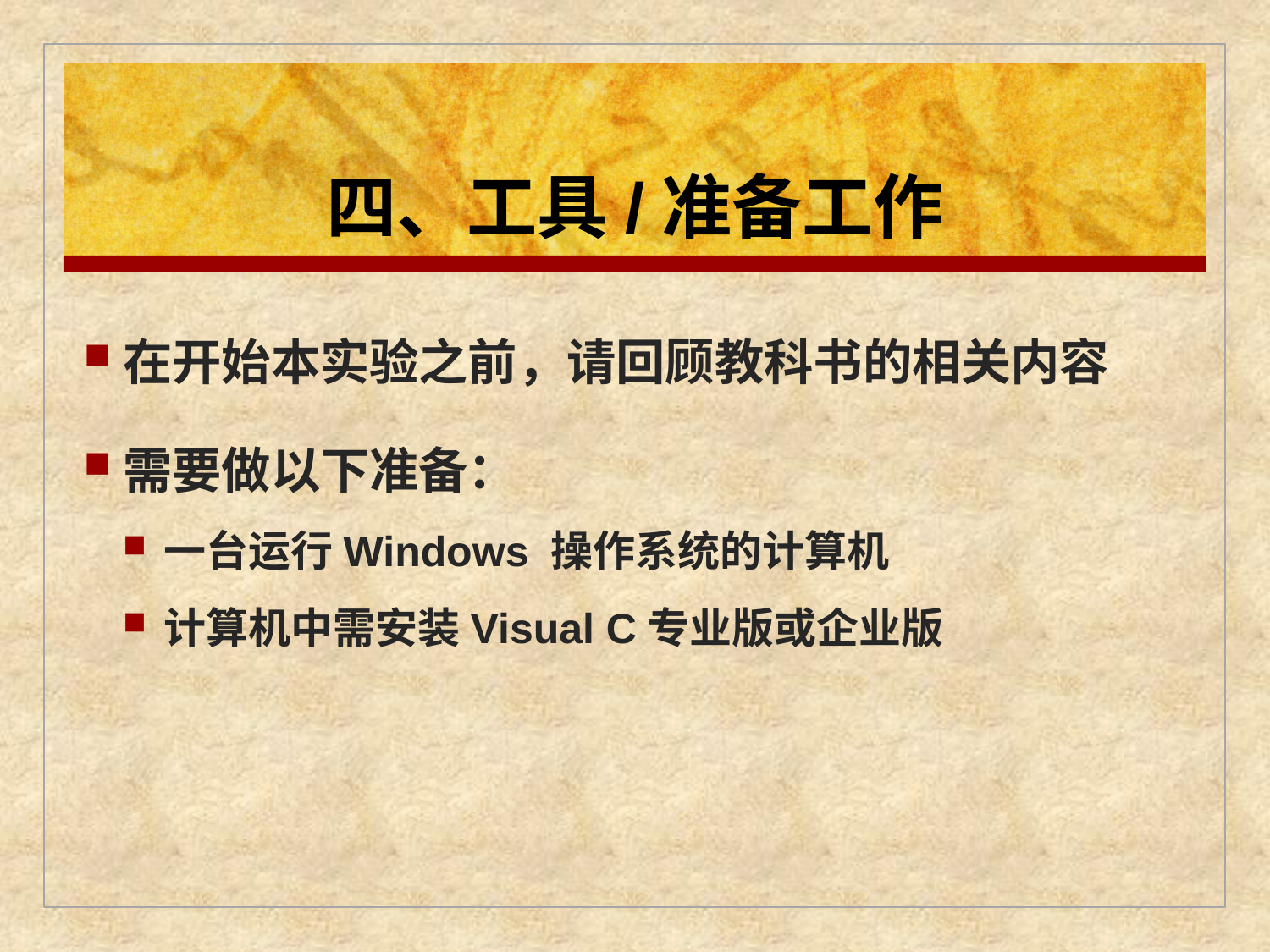

# 四、工具/准备工作
在开始本实验之前，请回顾教科书的相关内容
需要做以下准备：
一台运行Windows 操作系统的计算机
计算机中需安装Visual C专业版或企业版